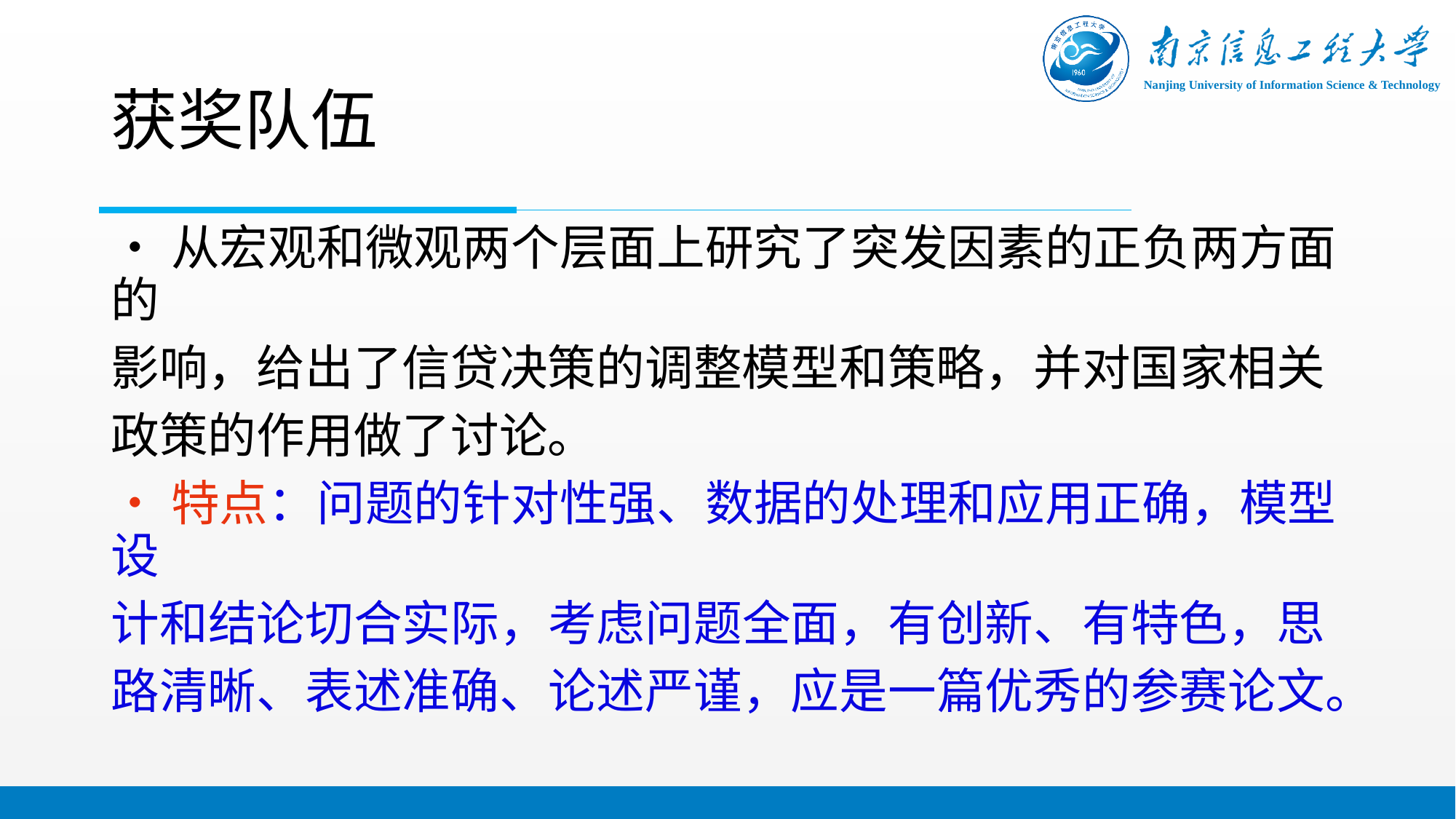

# 获奖队伍
•从宏观和微观两个层面上研究了突发因素的正负两方面的
影响，给出了信贷决策的调整模型和策略，并对国家相关
政策的作用做了讨论。
•特点：问题的针对性强、数据的处理和应用正确，模型设
计和结论切合实际，考虑问题全面，有创新、有特色，思
路清晰、表述准确、论述严谨，应是一篇优秀的参赛论文。